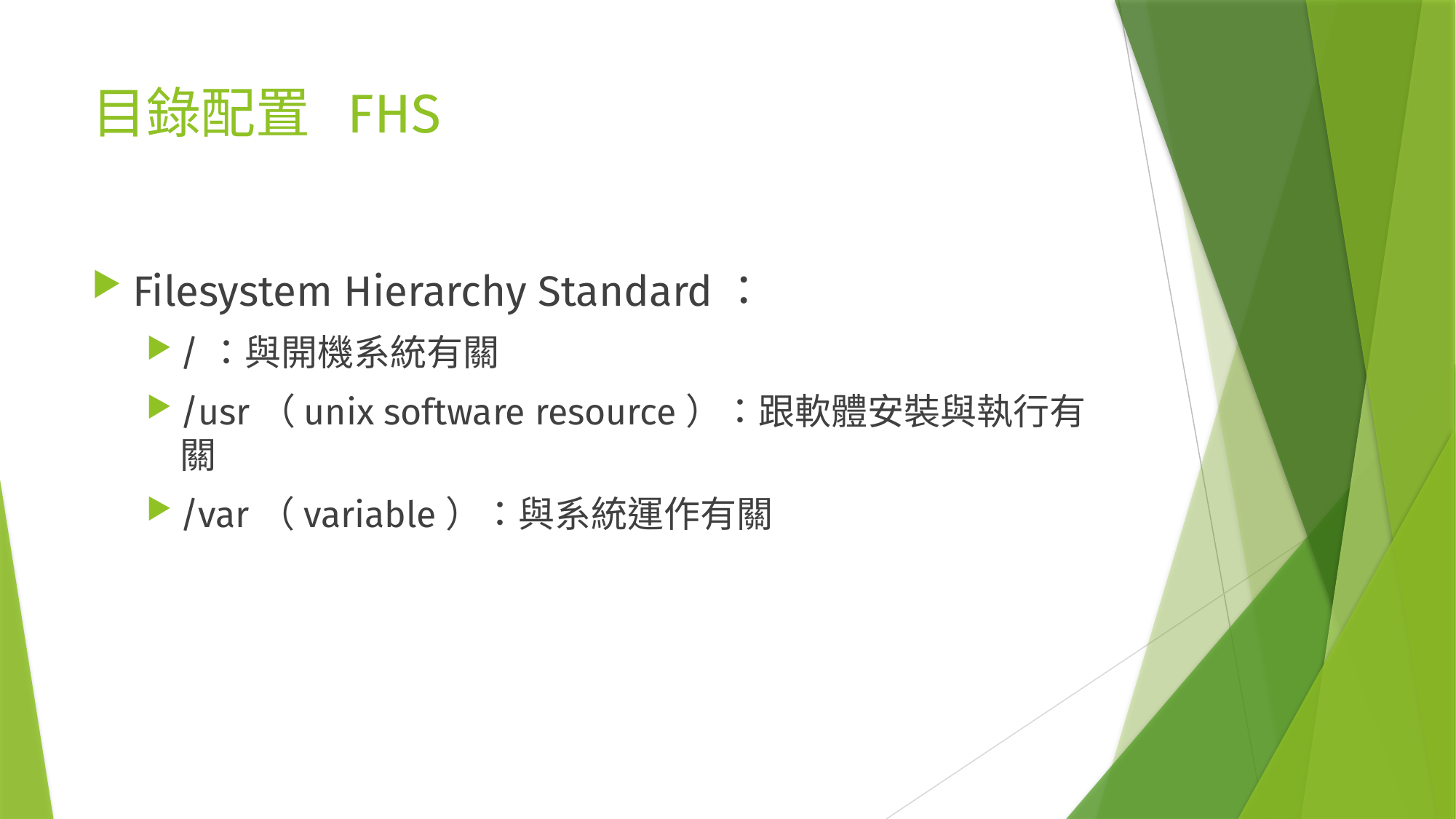

# 目錄配置  FHS
Filesystem Hierarchy Standard：
/：與開機系統有關
/usr（unix software resource）：跟軟體安裝與執行有關
/var（variable）：與系統運作有關